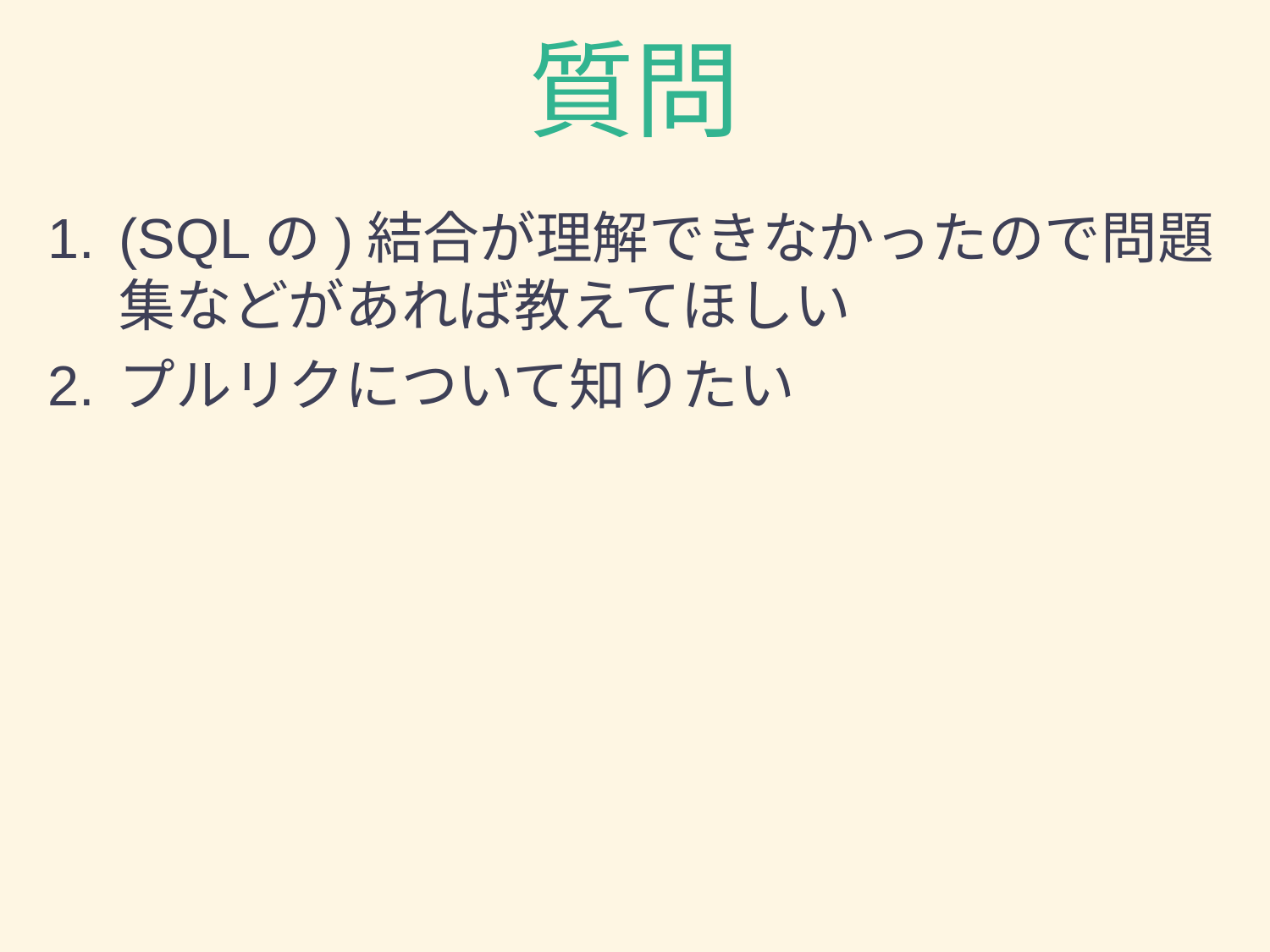

# 質問
(SQLの)結合が理解できなかったので問題集などがあれば教えてほしい
プルリクについて知りたい